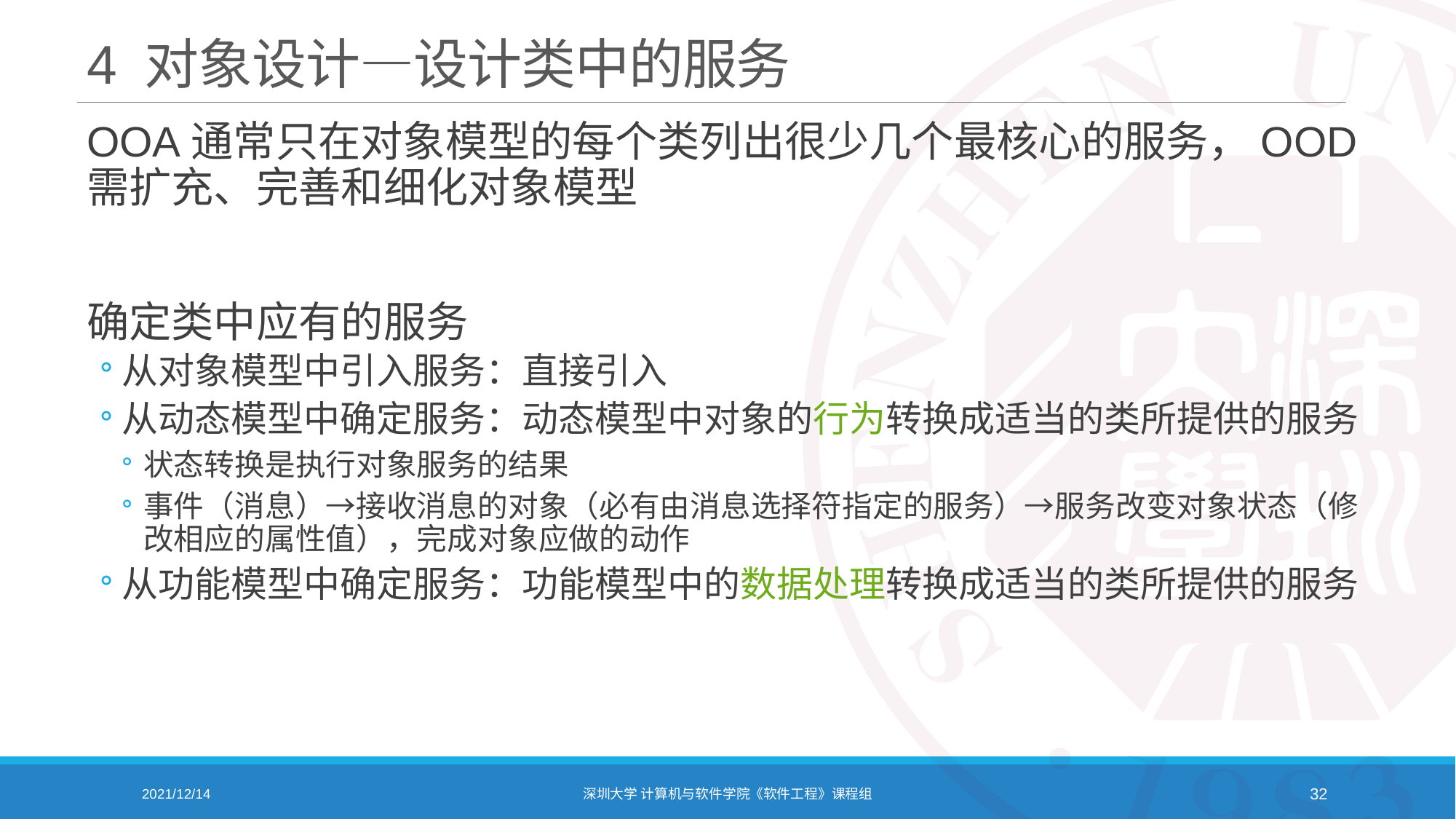

# 4 对象设计—设计类中的服务
OOA通常只在对象模型的每个类列出很少几个最核心的服务，OOD需扩充、完善和细化对象模型

确定类中应有的服务
从对象模型中引入服务：直接引入
从动态模型中确定服务：动态模型中对象的行为转换成适当的类所提供的服务
状态转换是执行对象服务的结果
事件（消息）→接收消息的对象（必有由消息选择符指定的服务）→服务改变对象状态（修改相应的属性值），完成对象应做的动作
从功能模型中确定服务：功能模型中的数据处理转换成适当的类所提供的服务

2021/12/14
深圳大学 计算机与软件学院《软件工程》课程组
32